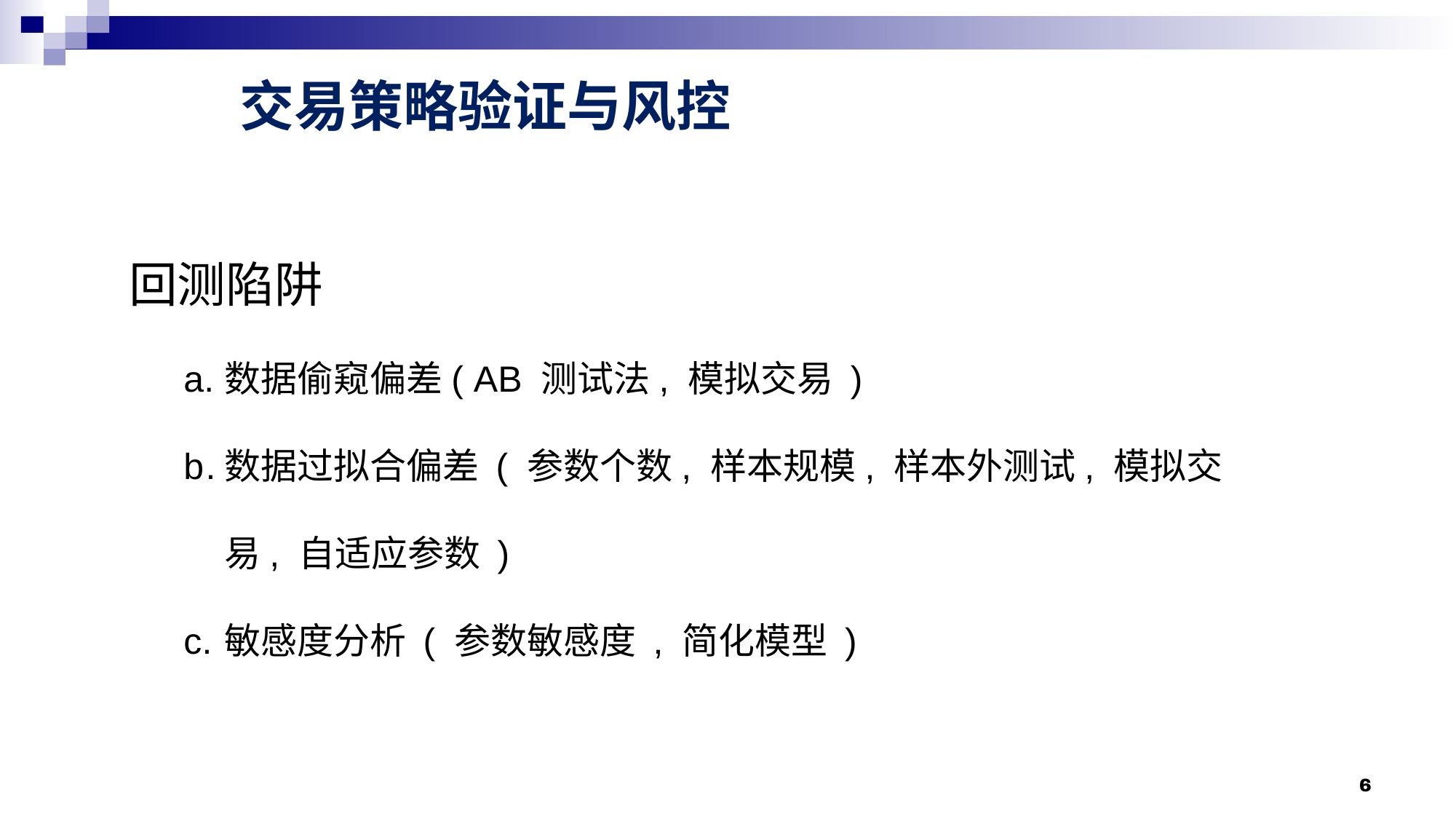

交易策略验证与风控
回测陷阱
数据偷窥偏差( AB 测试法, 模拟交易 )
数据过拟合偏差 ( 参数个数, 样本规模, 样本外测试, 模拟交易, 自适应参数 )
敏感度分析 ( 参数敏感度 , 简化模型 )
6